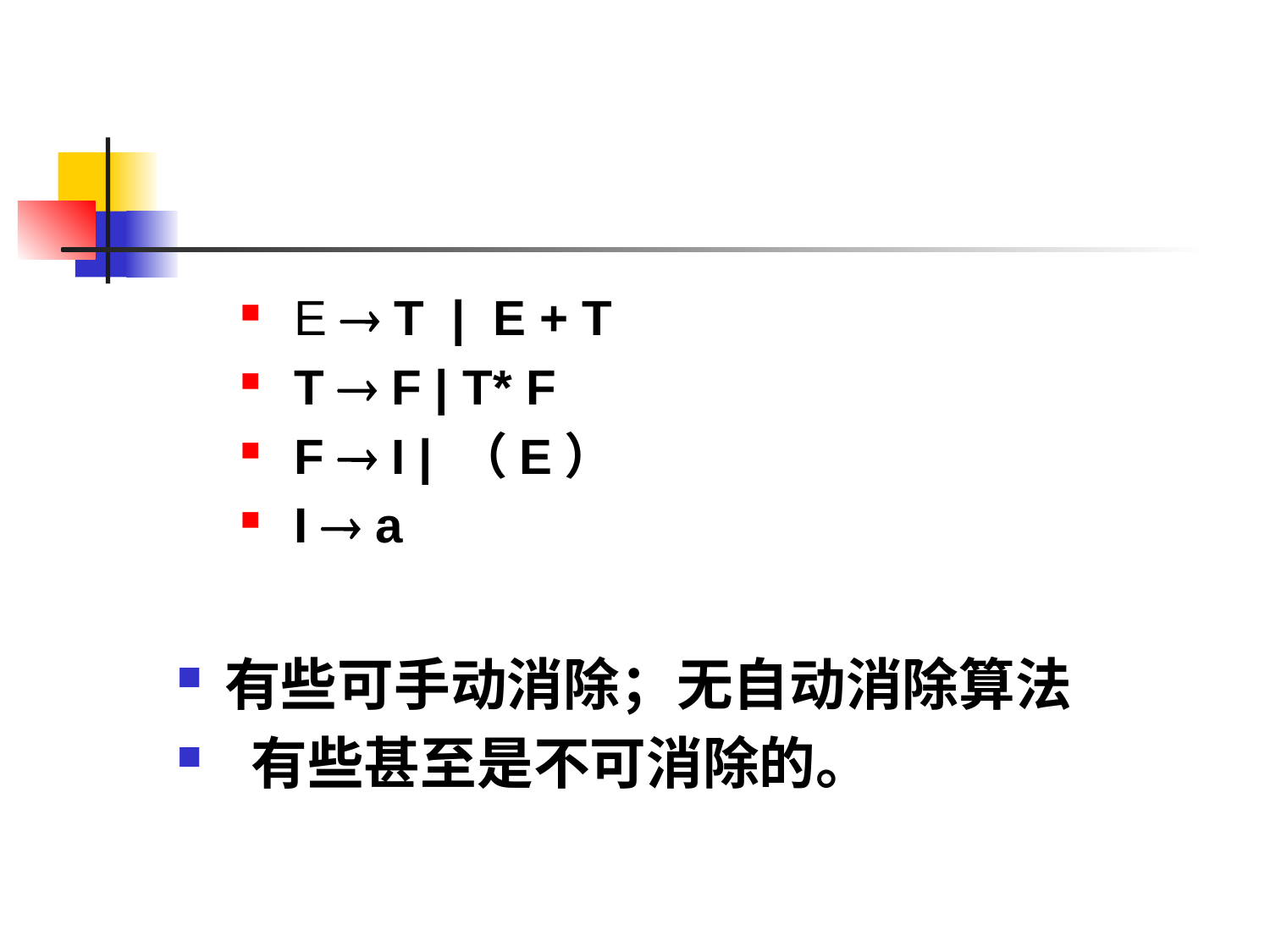

#
 E → T  |  E + T
 T → F | T* F
 F → I | （E）
 I → a

有些可手动消除；无自动消除算法
 有些甚至是不可消除的。